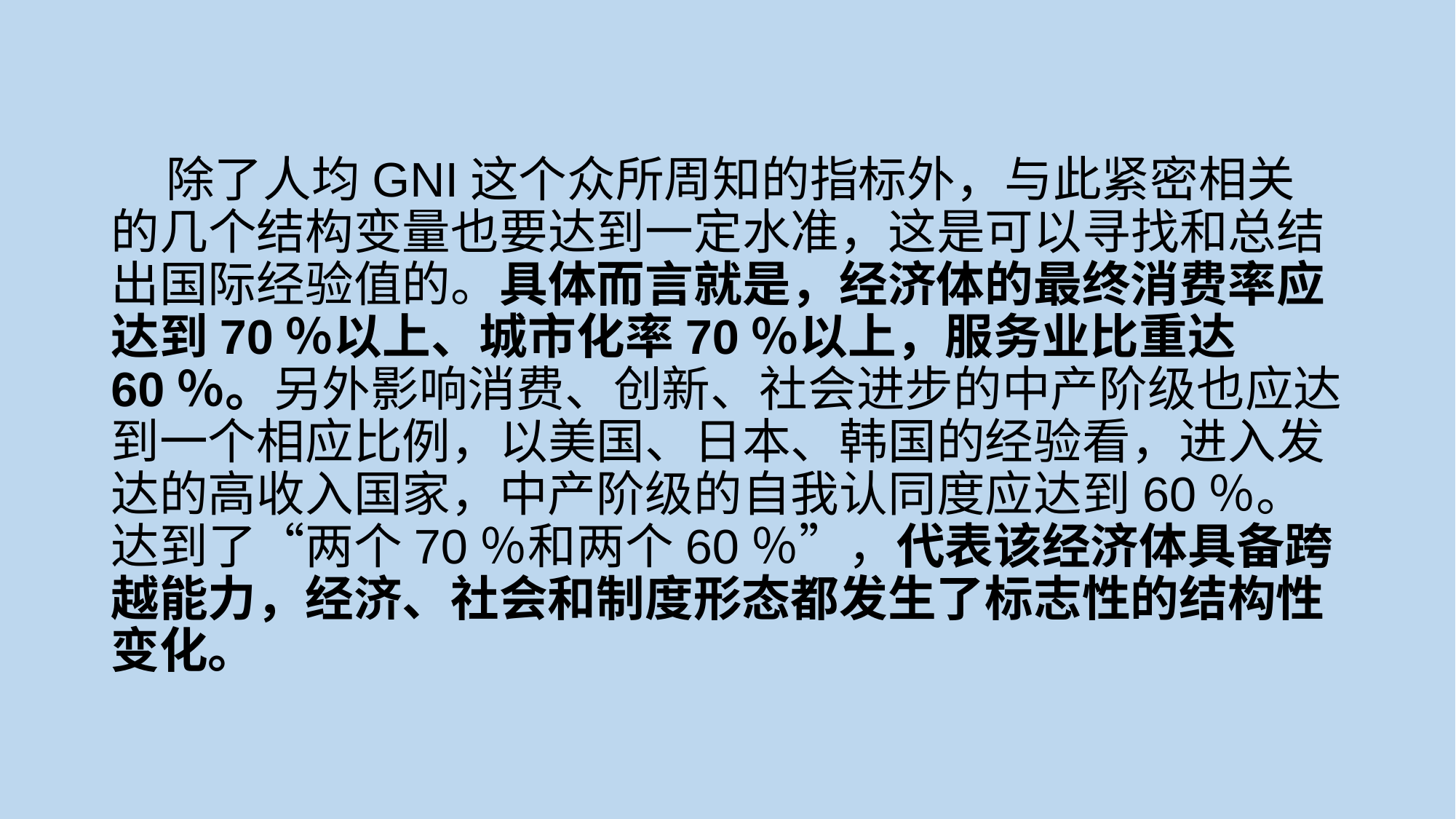

除了人均GNI这个众所周知的指标外，与此紧密相关的几个结构变量也要达到一定水准，这是可以寻找和总结出国际经验值的。具体而言就是，经济体的最终消费率应达到70％以上、城市化率70％以上，服务业比重达60％。另外影响消费、创新、社会进步的中产阶级也应达到一个相应比例，以美国、日本、韩国的经验看，进入发达的高收入国家，中产阶级的自我认同度应达到60％。达到了“两个70％和两个60％”，代表该经济体具备跨越能力，经济、社会和制度形态都发生了标志性的结构性变化。